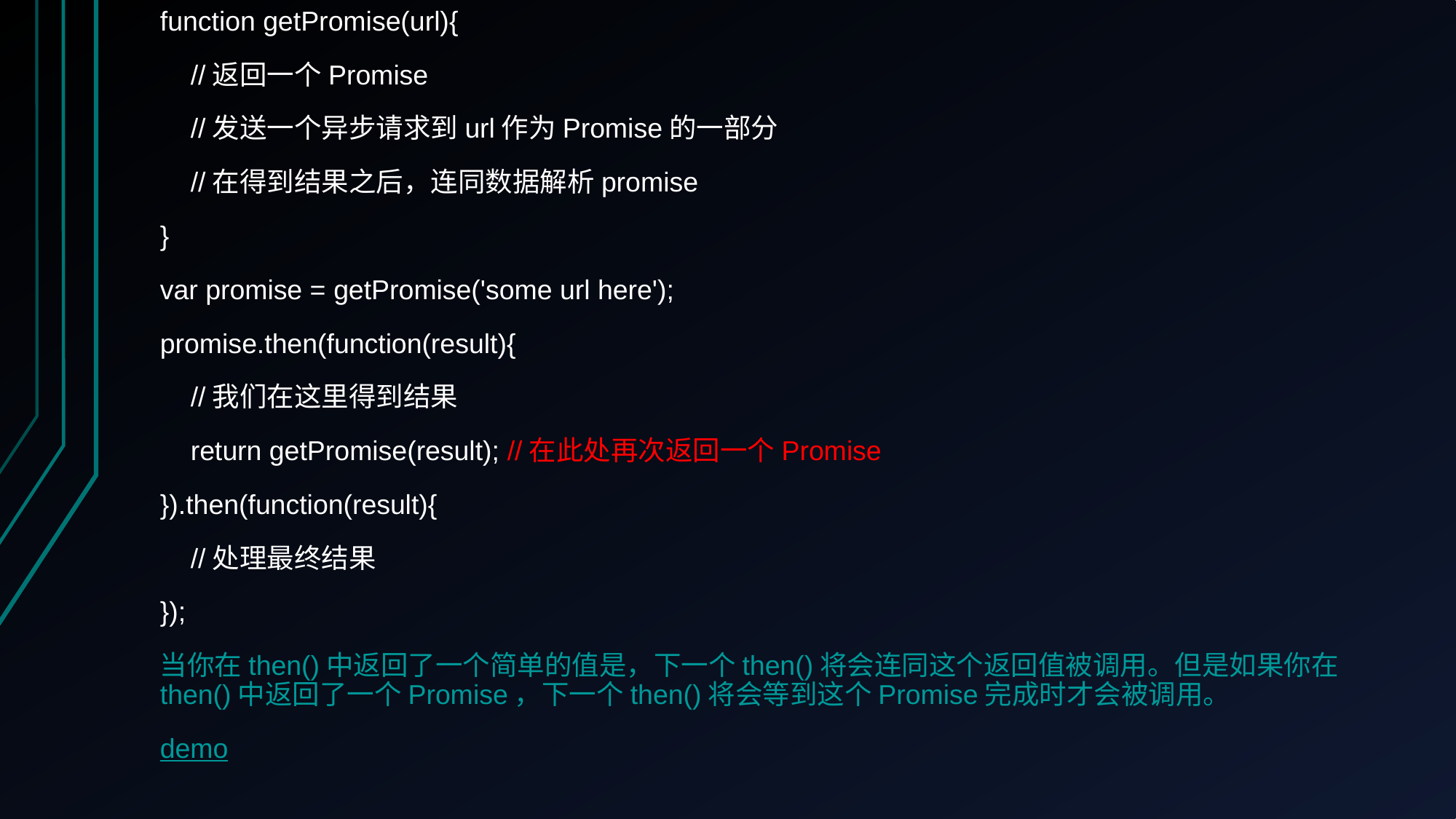

function getPromise(url){
    //返回一个Promise
    //发送一个异步请求到url作为Promise的一部分
    //在得到结果之后，连同数据解析promise
}
var promise = getPromise('some url here');
promise.then(function(result){
    //我们在这里得到结果
    return getPromise(result); //在此处再次返回一个Promise
}).then(function(result){
    //处理最终结果
});
当你在then()中返回了一个简单的值是，下一个then()将会连同这个返回值被调用。但是如果你在then()中返回了一个Promise，下一个then()将会等到这个Promise完成时才会被调用。
demo